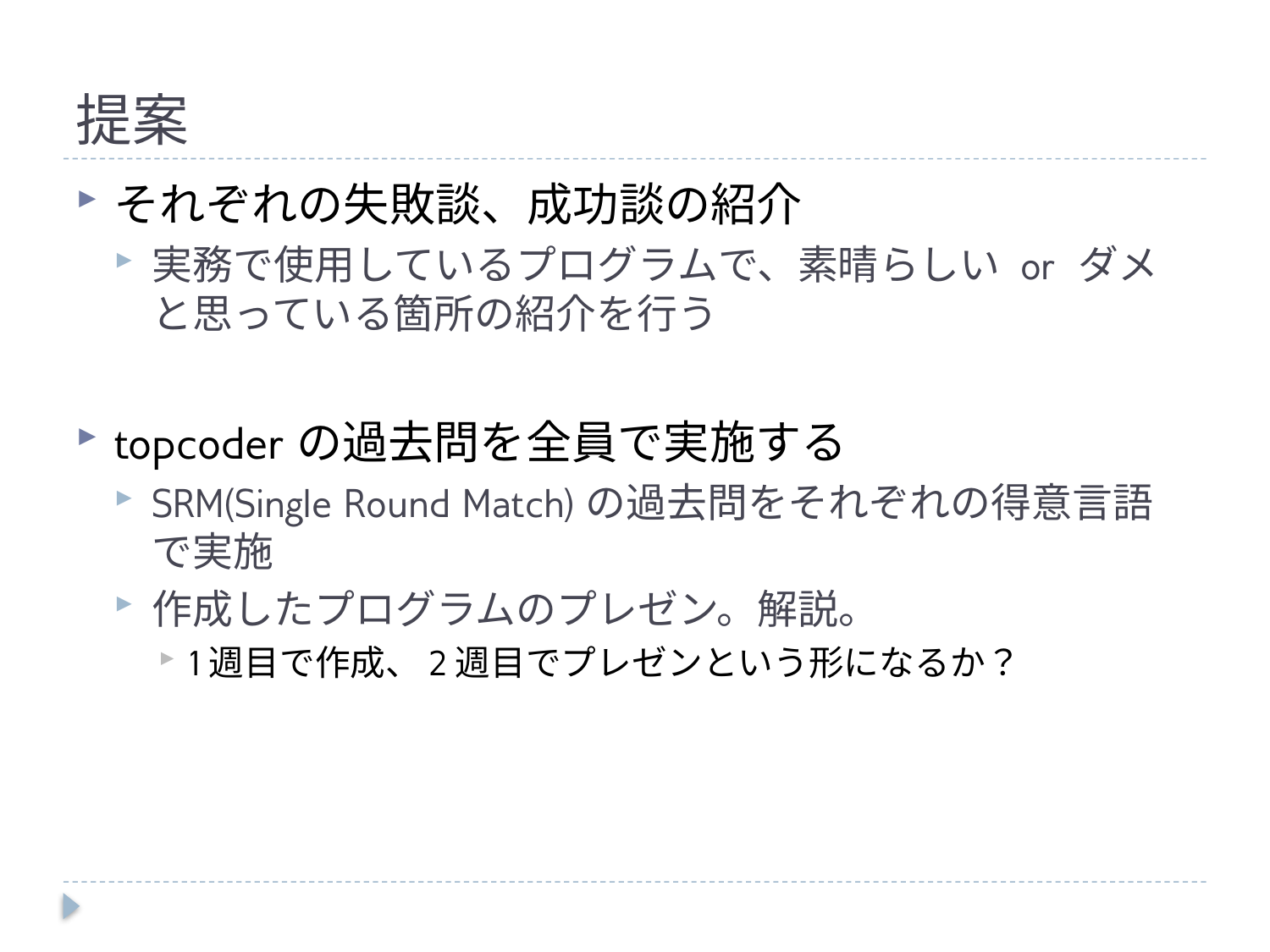

# 提案
それぞれの失敗談、成功談の紹介
実務で使用しているプログラムで、素晴らしい or ダメと思っている箇所の紹介を行う

topcoderの過去問を全員で実施する
SRM(Single Round Match)の過去問をそれぞれの得意言語で実施
作成したプログラムのプレゼン。解説。
1週目で作成、2週目でプレゼンという形になるか？